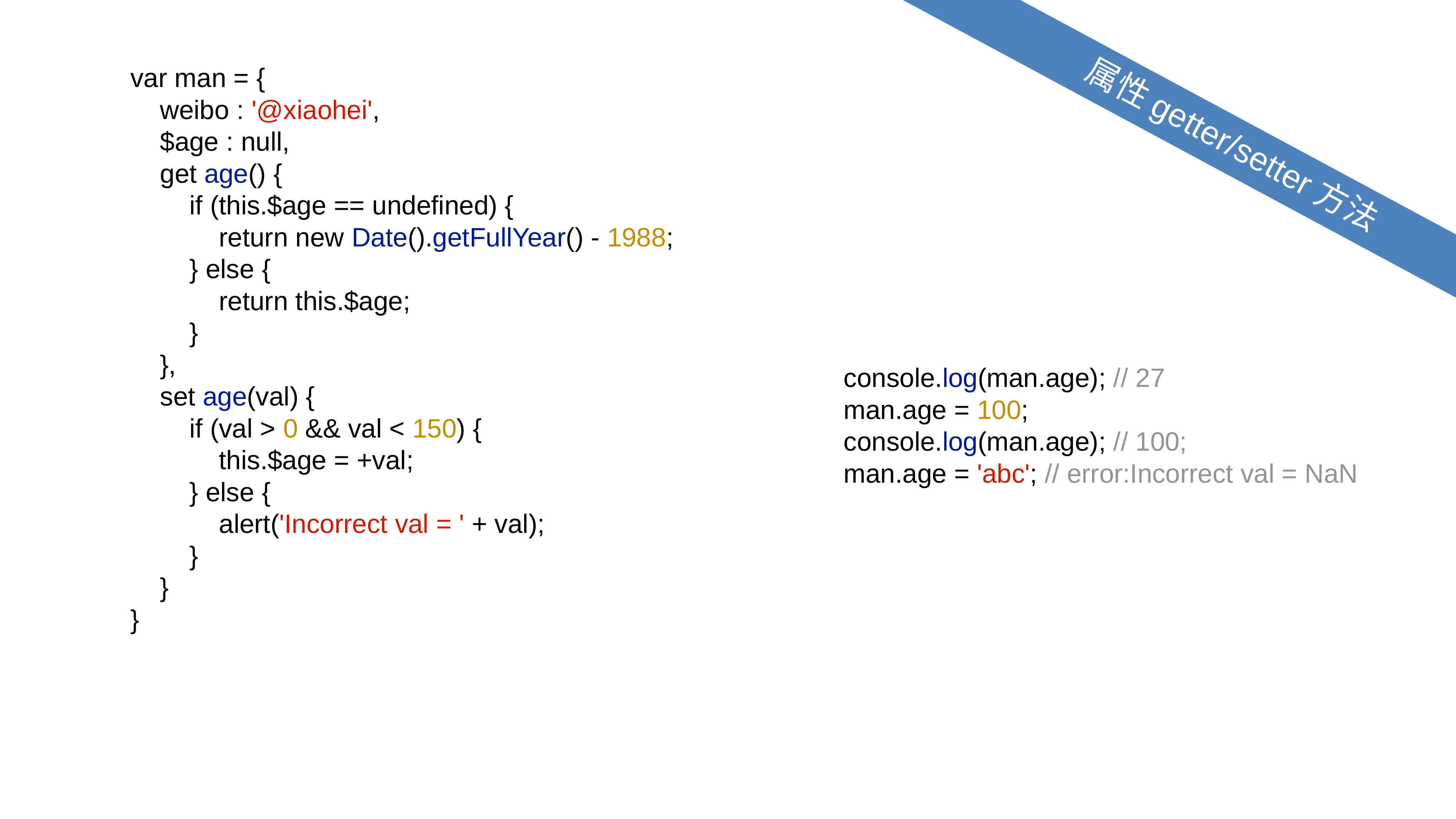

var man = {
    weibo : '@xiaohei',
    $age : null,
    get age() {
        if (this.$age == undefined) {
            return new Date().getFullYear() - 1988;
        } else {
            return this.$age;
        }
    },
    set age(val) {
        if (val > 0 && val < 150) {
            this.$age = +val;
        } else {
            alert('Incorrect val = ' + val);
        }
    }
}
属性getter/setter方法
console.log(man.age); // 27
man.age = 100;
console.log(man.age); // 100;
man.age = 'abc'; // error:Incorrect val = NaN